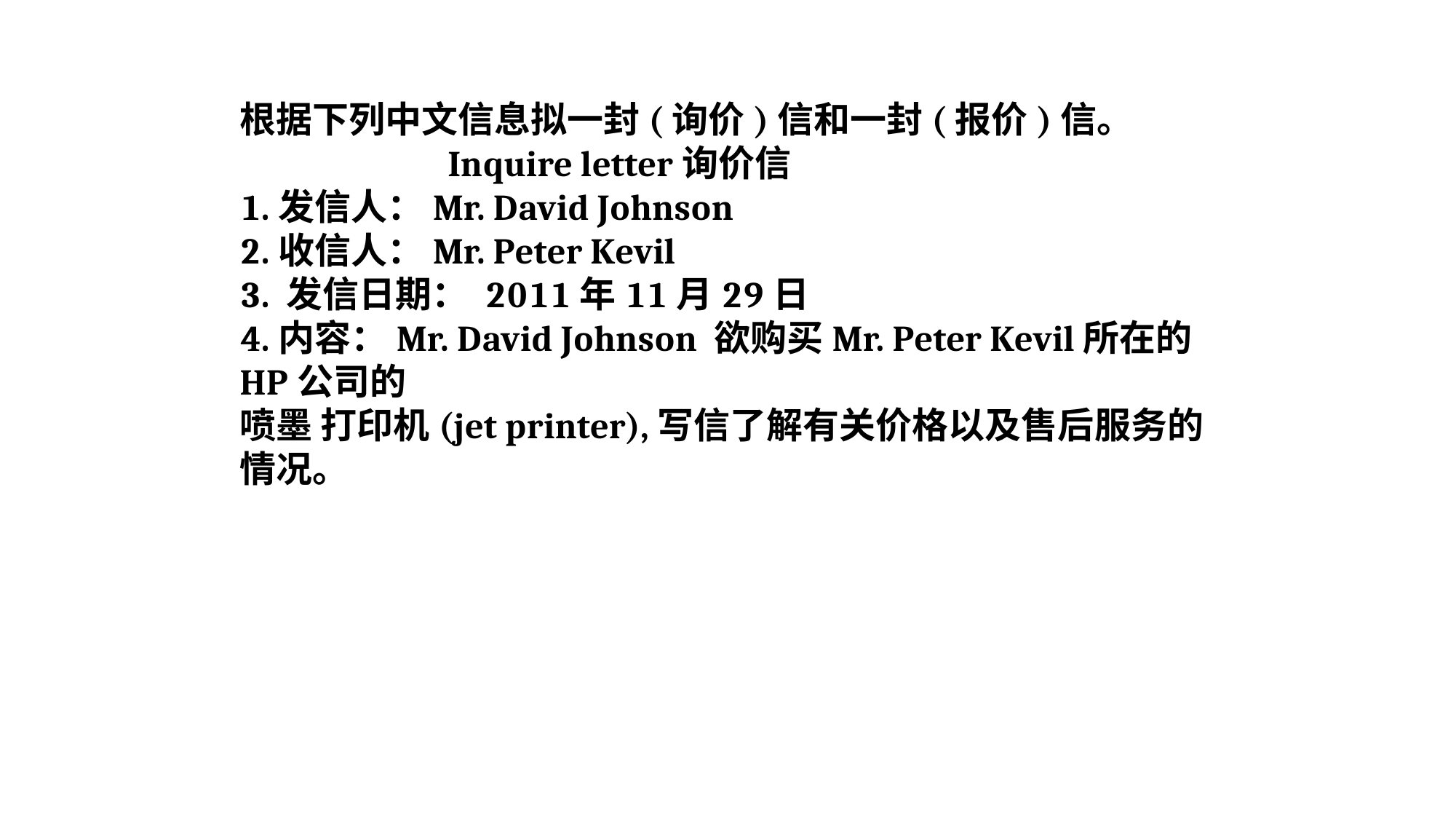

根据下列中文信息拟一封(询价)信和一封(报价)信。
                          Inquire letter询价信
1.发信人：Mr. David Johnson
2.收信人：Mr. Peter Kevil
3. 发信日期： 2011年11月29日
4.内容：Mr. David Johnson 欲购买Mr. Peter Kevil所在的HP公司的
喷墨 打印机(jet printer),写信了解有关价格以及售后服务的情况。